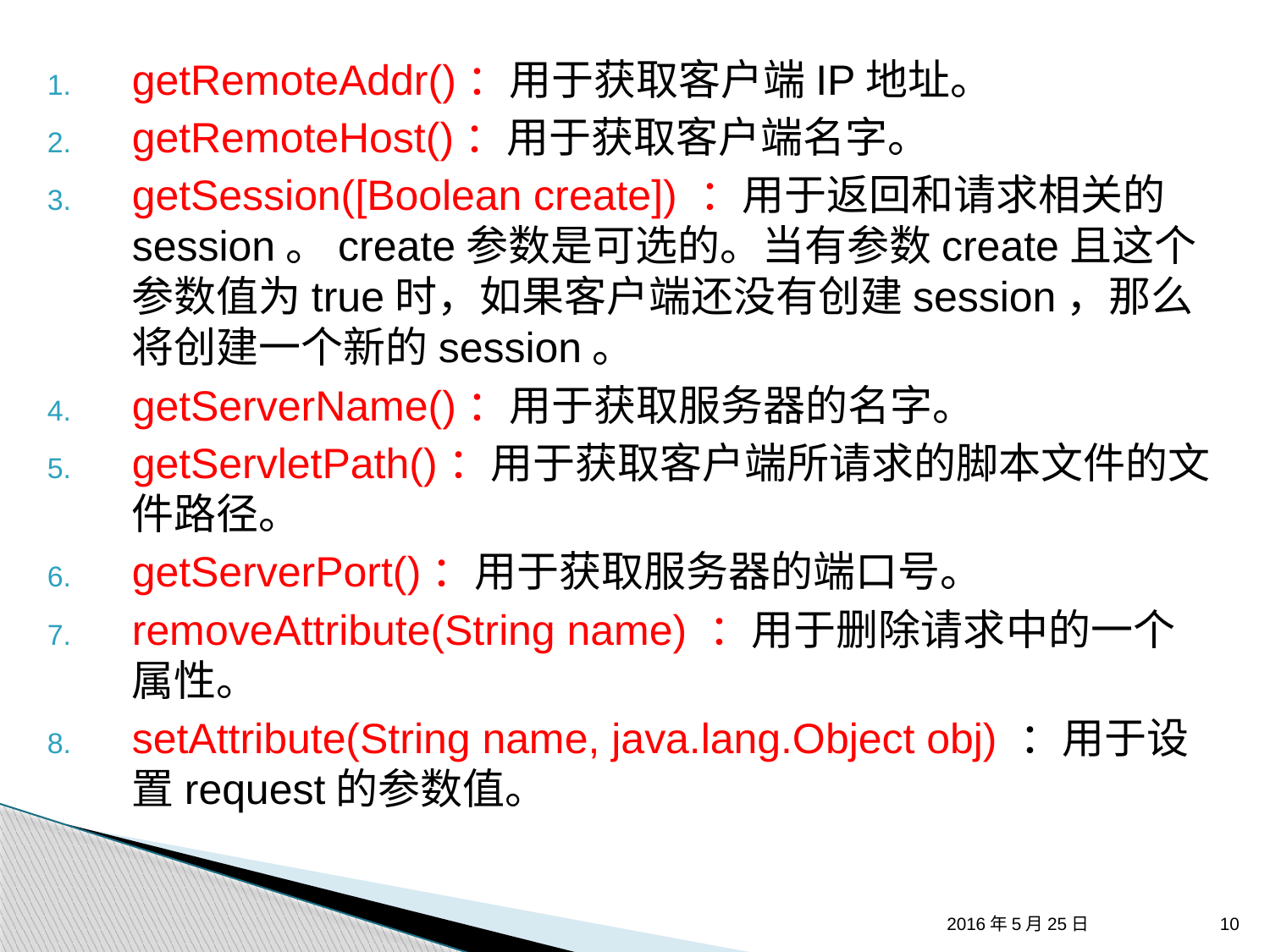

getRemoteAddr()：用于获取客户端IP地址。
getRemoteHost()：用于获取客户端名字。
getSession([Boolean create]) ：用于返回和请求相关的session。create参数是可选的。当有参数create且这个参数值为true时，如果客户端还没有创建session，那么将创建一个新的session。
getServerName()：用于获取服务器的名字。
getServletPath()：用于获取客户端所请求的脚本文件的文件路径。
getServerPort()：用于获取服务器的端口号。
removeAttribute(String name) ：用于删除请求中的一个属性。
setAttribute(String name, java.lang.Object obj) ：用于设置request的参数值。

2016年5月25日
10